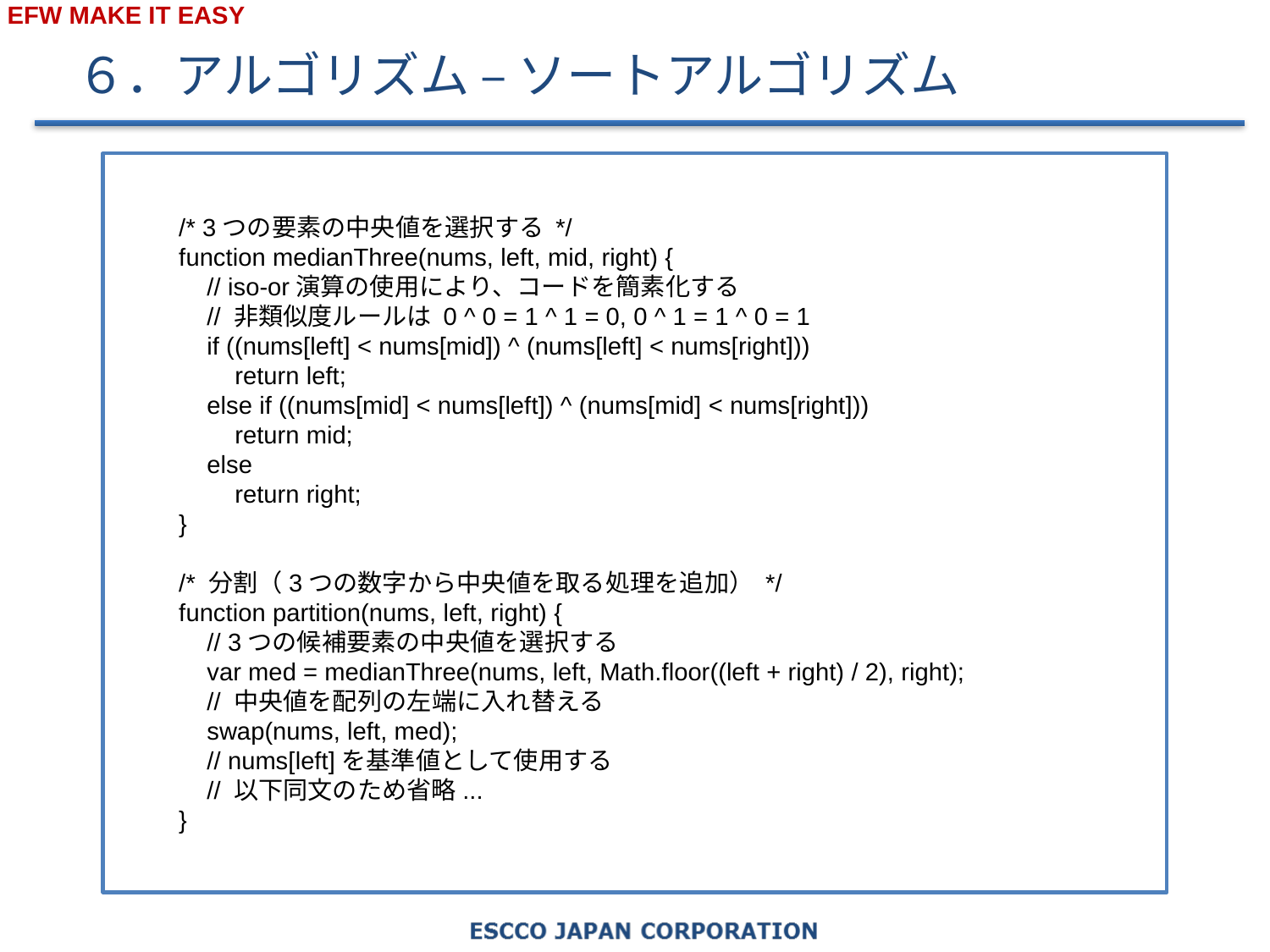

# ６．アルゴリズム – ソートアルゴリズム
/* 3つの要素の中央値を選択する */
function medianThree(nums, left, mid, right) {
    // iso-or演算の使用により、コードを簡素化する
    // 非類似度ルールは 0 ^ 0 = 1 ^ 1 = 0, 0 ^ 1 = 1 ^ 0 = 1
    if ((nums[left] < nums[mid]) ^ (nums[left] < nums[right]))
        return left;
    else if ((nums[mid] < nums[left]) ^ (nums[mid] < nums[right]))
        return mid;
    else
        return right;
}

/* 分割（3つの数字から中央値を取る処理を追加） */
function partition(nums, left, right) {
    // 3つの候補要素の中央値を選択する
    var med = medianThree(nums, left, Math.floor((left + right) / 2), right);
    // 中央値を配列の左端に入れ替える
    swap(nums, left, med);
    // nums[left]を基準値として使用する
    // 以下同文のため省略...
}